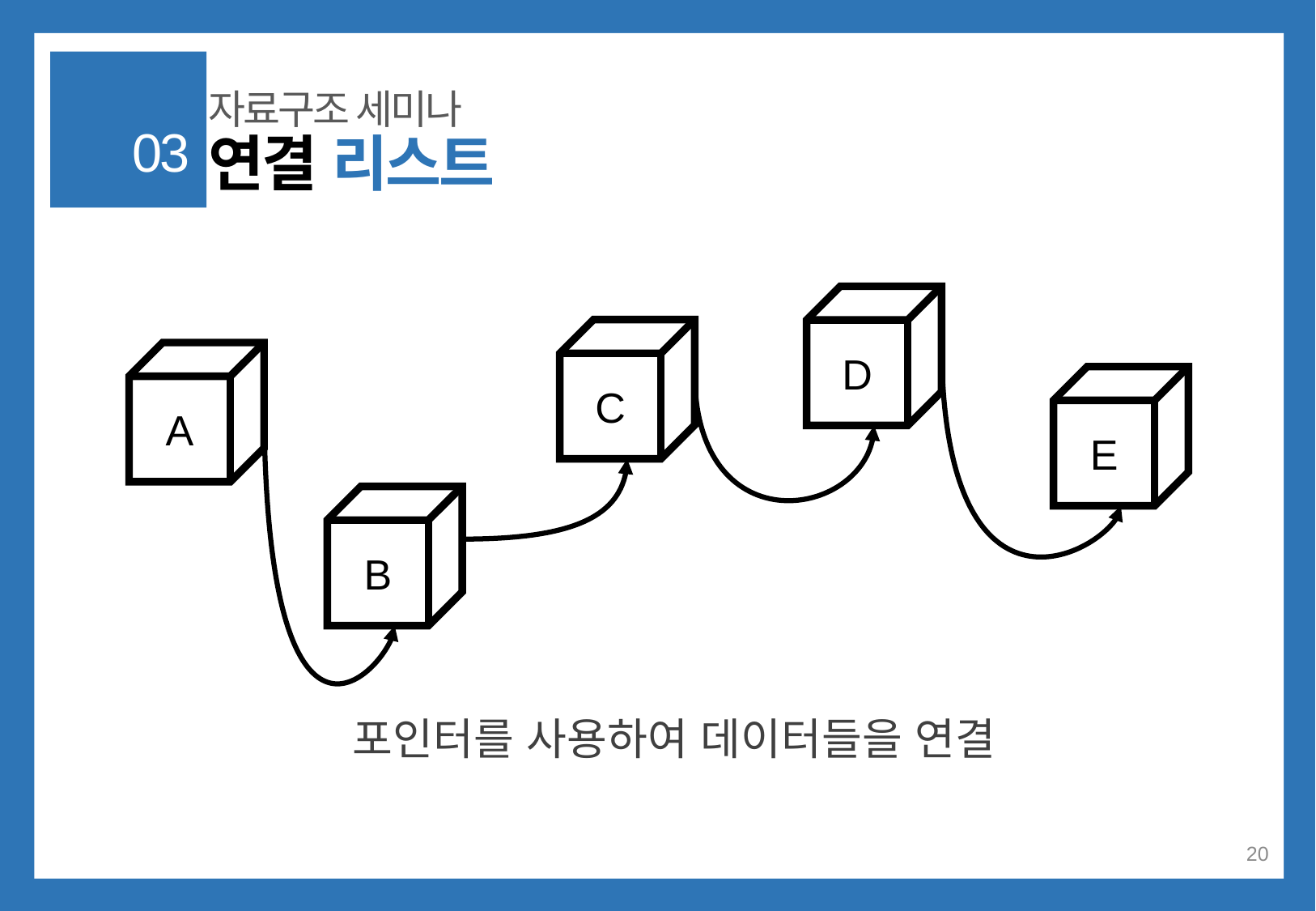

자료구조 세미나
03
연결 리스트
D
C
A
E
B
포인터를 사용하여 데이터들을 연결
20